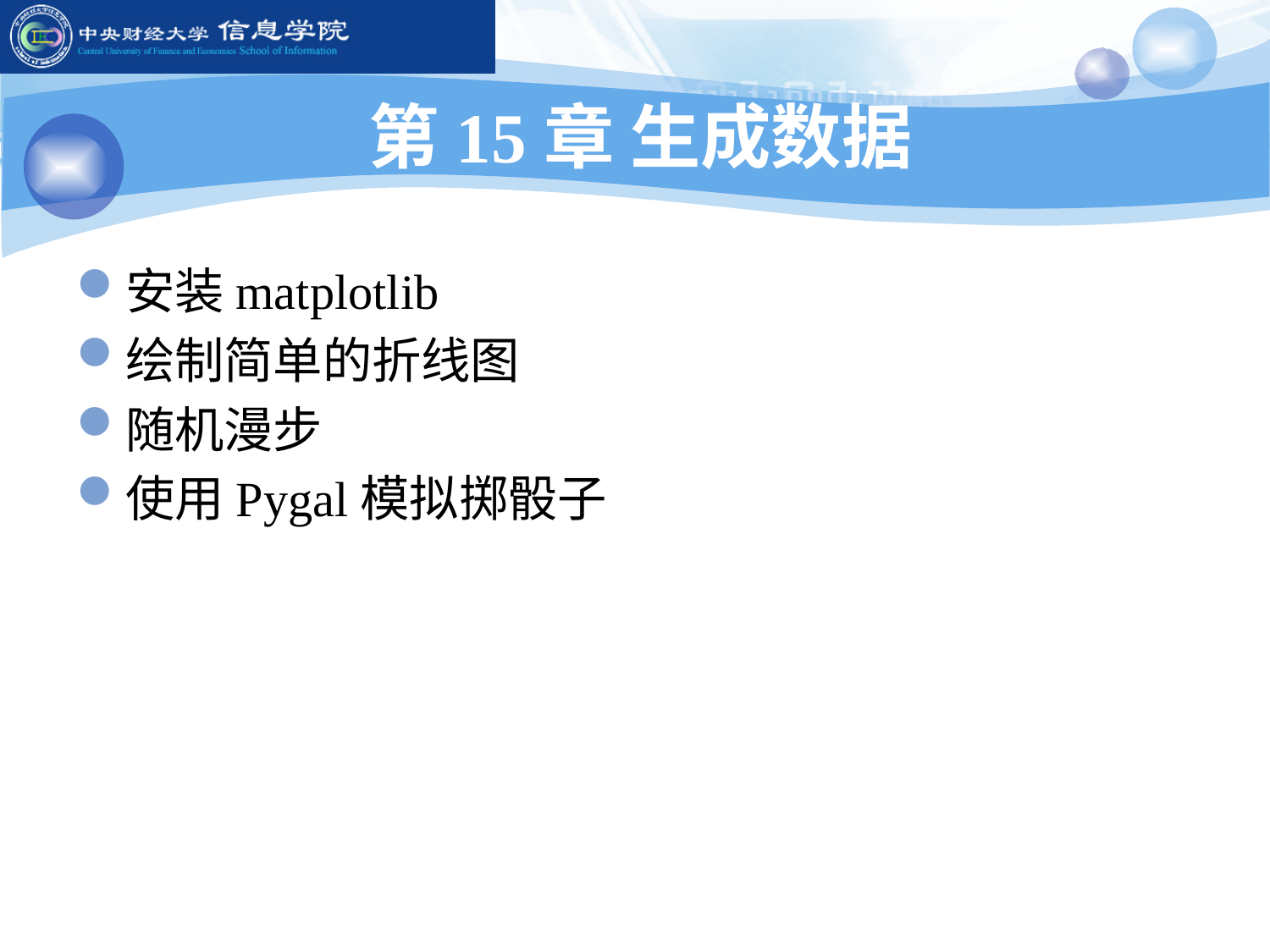

# 第15章 生成数据
安装matplotlib
绘制简单的折线图
随机漫步
使用Pygal模拟掷骰子